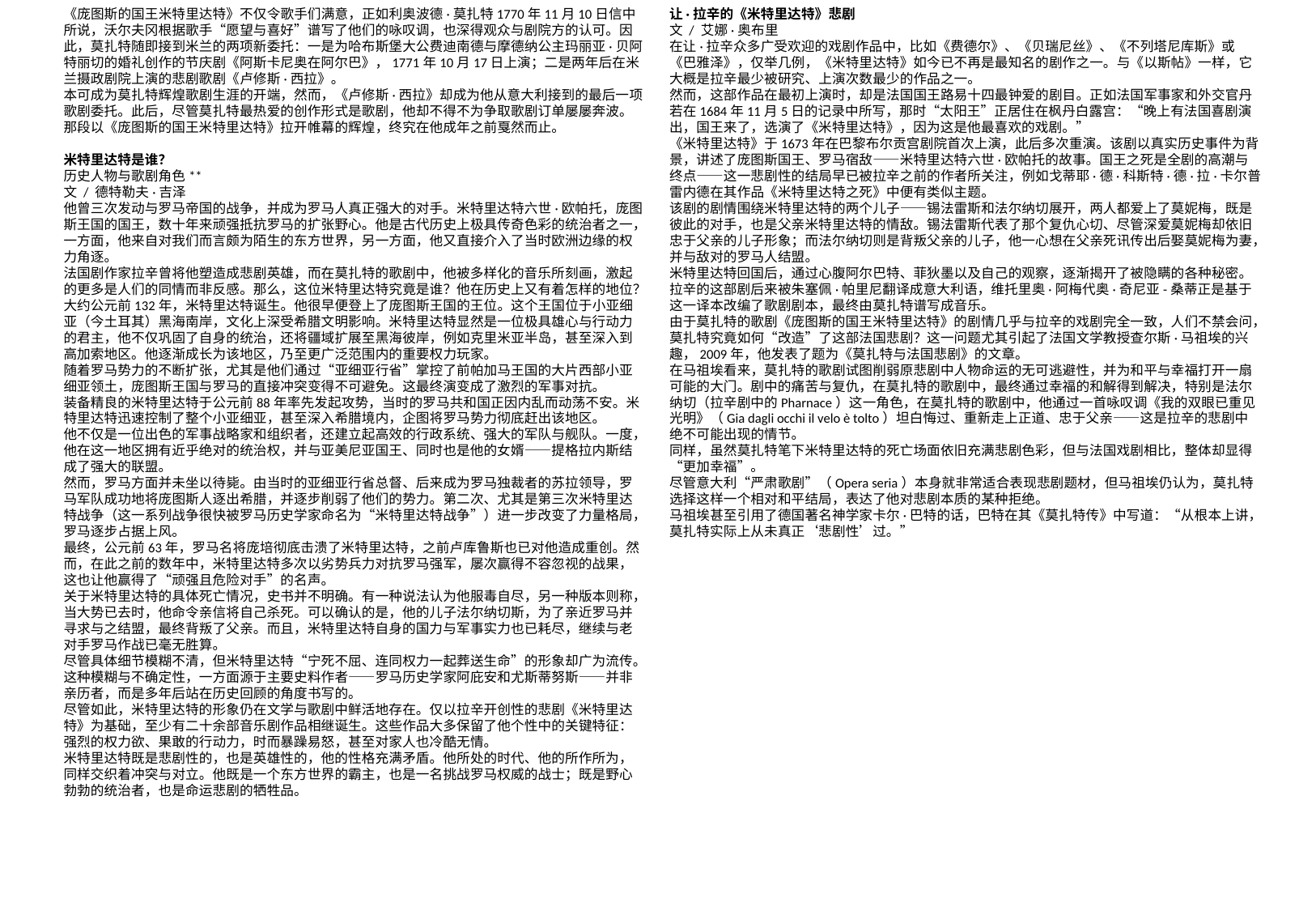

《庞图斯的国王米特里达特》不仅令歌手们满意，正如利奥波德·莫扎特1770年11月10日信中所说，沃尔夫冈根据歌手“愿望与喜好”谱写了他们的咏叹调，也深得观众与剧院方的认可。因此，莫扎特随即接到米兰的两项新委托：一是为哈布斯堡大公费迪南德与摩德纳公主玛丽亚·贝阿特丽切的婚礼创作的节庆剧《阿斯卡尼奥在阿尔巴》，1771年10月17日上演；二是两年后在米兰摄政剧院上演的悲剧歌剧《卢修斯·西拉》。
本可成为莫扎特辉煌歌剧生涯的开端，然而，《卢修斯·西拉》却成为他从意大利接到的最后一项歌剧委托。此后，尽管莫扎特最热爱的创作形式是歌剧，他却不得不为争取歌剧订单屡屡奔波。那段以《庞图斯的国王米特里达特》拉开帷幕的辉煌，终究在他成年之前戛然而止。

米特里达特是谁？
历史人物与歌剧角色**
文 / 德特勒夫·吉泽
他曾三次发动与罗马帝国的战争，并成为罗马人真正强大的对手。米特里达特六世·欧帕托，庞图斯王国的国王，数十年来顽强抵抗罗马的扩张野心。他是古代历史上极具传奇色彩的统治者之一，一方面，他来自对我们而言颇为陌生的东方世界，另一方面，他又直接介入了当时欧洲边缘的权力角逐。
法国剧作家拉辛曾将他塑造成悲剧英雄，而在莫扎特的歌剧中，他被多样化的音乐所刻画，激起的更多是人们的同情而非反感。那么，这位米特里达特究竟是谁？他在历史上又有着怎样的地位？
大约公元前132年，米特里达特诞生。他很早便登上了庞图斯王国的王位。这个王国位于小亚细亚（今土耳其）黑海南岸，文化上深受希腊文明影响。米特里达特显然是一位极具雄心与行动力的君主，他不仅巩固了自身的统治，还将疆域扩展至黑海彼岸，例如克里米亚半岛，甚至深入到高加索地区。他逐渐成长为该地区，乃至更广泛范围内的重要权力玩家。
随着罗马势力的不断扩张，尤其是他们通过“亚细亚行省”掌控了前帕加马王国的大片西部小亚细亚领土，庞图斯王国与罗马的直接冲突变得不可避免。这最终演变成了激烈的军事对抗。
装备精良的米特里达特于公元前88年率先发起攻势，当时的罗马共和国正因内乱而动荡不安。米特里达特迅速控制了整个小亚细亚，甚至深入希腊境内，企图将罗马势力彻底赶出该地区。
他不仅是一位出色的军事战略家和组织者，还建立起高效的行政系统、强大的军队与舰队。一度，他在这一地区拥有近乎绝对的统治权，并与亚美尼亚国王、同时也是他的女婿——提格拉内斯结成了强大的联盟。
然而，罗马方面并未坐以待毙。由当时的亚细亚行省总督、后来成为罗马独裁者的苏拉领导，罗马军队成功地将庞图斯人逐出希腊，并逐步削弱了他们的势力。第二次、尤其是第三次米特里达特战争（这一系列战争很快被罗马历史学家命名为“米特里达特战争”）进一步改变了力量格局，罗马逐步占据上风。
最终，公元前63年，罗马名将庞培彻底击溃了米特里达特，之前卢库鲁斯也已对他造成重创。然而，在此之前的数年中，米特里达特多次以劣势兵力对抗罗马强军，屡次赢得不容忽视的战果，这也让他赢得了“顽强且危险对手”的名声。
关于米特里达特的具体死亡情况，史书并不明确。有一种说法认为他服毒自尽，另一种版本则称，当大势已去时，他命令亲信将自己杀死。可以确认的是，他的儿子法尔纳切斯，为了亲近罗马并寻求与之结盟，最终背叛了父亲。而且，米特里达特自身的国力与军事实力也已耗尽，继续与老对手罗马作战已毫无胜算。
尽管具体细节模糊不清，但米特里达特“宁死不屈、连同权力一起葬送生命”的形象却广为流传。这种模糊与不确定性，一方面源于主要史料作者——罗马历史学家阿庇安和尤斯蒂努斯——并非亲历者，而是多年后站在历史回顾的角度书写的。
尽管如此，米特里达特的形象仍在文学与歌剧中鲜活地存在。仅以拉辛开创性的悲剧《米特里达特》为基础，至少有二十余部音乐剧作品相继诞生。这些作品大多保留了他个性中的关键特征：强烈的权力欲、果敢的行动力，时而暴躁易怒，甚至对家人也冷酷无情。
米特里达特既是悲剧性的，也是英雄性的，他的性格充满矛盾。他所处的时代、他的所作所为，同样交织着冲突与对立。他既是一个东方世界的霸主，也是一名挑战罗马权威的战士；既是野心勃勃的统治者，也是命运悲剧的牺牲品。

让·拉辛的《米特里达特》悲剧
文 / 艾娜·奥布里
在让·拉辛众多广受欢迎的戏剧作品中，比如《费德尔》、《贝瑞尼丝》、《不列塔尼库斯》或《巴雅泽》，仅举几例，《米特里达特》如今已不再是最知名的剧作之一。与《以斯帖》一样，它大概是拉辛最少被研究、上演次数最少的作品之一。
然而，这部作品在最初上演时，却是法国国王路易十四最钟爱的剧目。正如法国军事家和外交官丹若在1684年11月5日的记录中所写，那时“太阳王”正居住在枫丹白露宫：“晚上有法国喜剧演出，国王来了，选演了《米特里达特》，因为这是他最喜欢的戏剧。”
《米特里达特》于1673年在巴黎布尔贡宫剧院首次上演，此后多次重演。该剧以真实历史事件为背景，讲述了庞图斯国王、罗马宿敌——米特里达特六世·欧帕托的故事。国王之死是全剧的高潮与终点——这一悲剧性的结局早已被拉辛之前的作者所关注，例如戈蒂耶·德·科斯特·德·拉·卡尔普雷内德在其作品《米特里达特之死》中便有类似主题。
该剧的剧情围绕米特里达特的两个儿子——锡法雷斯和法尔纳切展开，两人都爱上了莫妮梅，既是彼此的对手，也是父亲米特里达特的情敌。锡法雷斯代表了那个复仇心切、尽管深爱莫妮梅却依旧忠于父亲的儿子形象；而法尔纳切则是背叛父亲的儿子，他一心想在父亲死讯传出后娶莫妮梅为妻，并与敌对的罗马人结盟。
米特里达特回国后，通过心腹阿尔巴特、菲狄墨以及自己的观察，逐渐揭开了被隐瞒的各种秘密。
拉辛的这部剧后来被朱塞佩·帕里尼翻译成意大利语，维托里奥·阿梅代奥·奇尼亚-桑蒂正是基于这一译本改编了歌剧剧本，最终由莫扎特谱写成音乐。
由于莫扎特的歌剧《庞图斯的国王米特里达特》的剧情几乎与拉辛的戏剧完全一致，人们不禁会问，莫扎特究竟如何“改造”了这部法国悲剧？这一问题尤其引起了法国文学教授查尔斯·马祖埃的兴趣，2009年，他发表了题为《莫扎特与法国悲剧》的文章。
在马祖埃看来，莫扎特的歌剧试图削弱原悲剧中人物命运的无可逃避性，并为和平与幸福打开一扇可能的大门。剧中的痛苦与复仇，在莫扎特的歌剧中，最终通过幸福的和解得到解决，特别是法尔纳切（拉辛剧中的Pharnace）这一角色，在莫扎特的歌剧中，他通过一首咏叹调《我的双眼已重见光明》（Gia dagli occhi il velo è tolto）坦白悔过、重新走上正道、忠于父亲——这是拉辛的悲剧中绝不可能出现的情节。
同样，虽然莫扎特笔下米特里达特的死亡场面依旧充满悲剧色彩，但与法国戏剧相比，整体却显得“更加幸福”。
尽管意大利“严肃歌剧”（Opera seria）本身就非常适合表现悲剧题材，但马祖埃仍认为，莫扎特选择这样一个相对和平结局，表达了他对悲剧本质的某种拒绝。
马祖埃甚至引用了德国著名神学家卡尔·巴特的话，巴特在其《莫扎特传》中写道：“从根本上讲，莫扎特实际上从未真正‘悲剧性’过。”